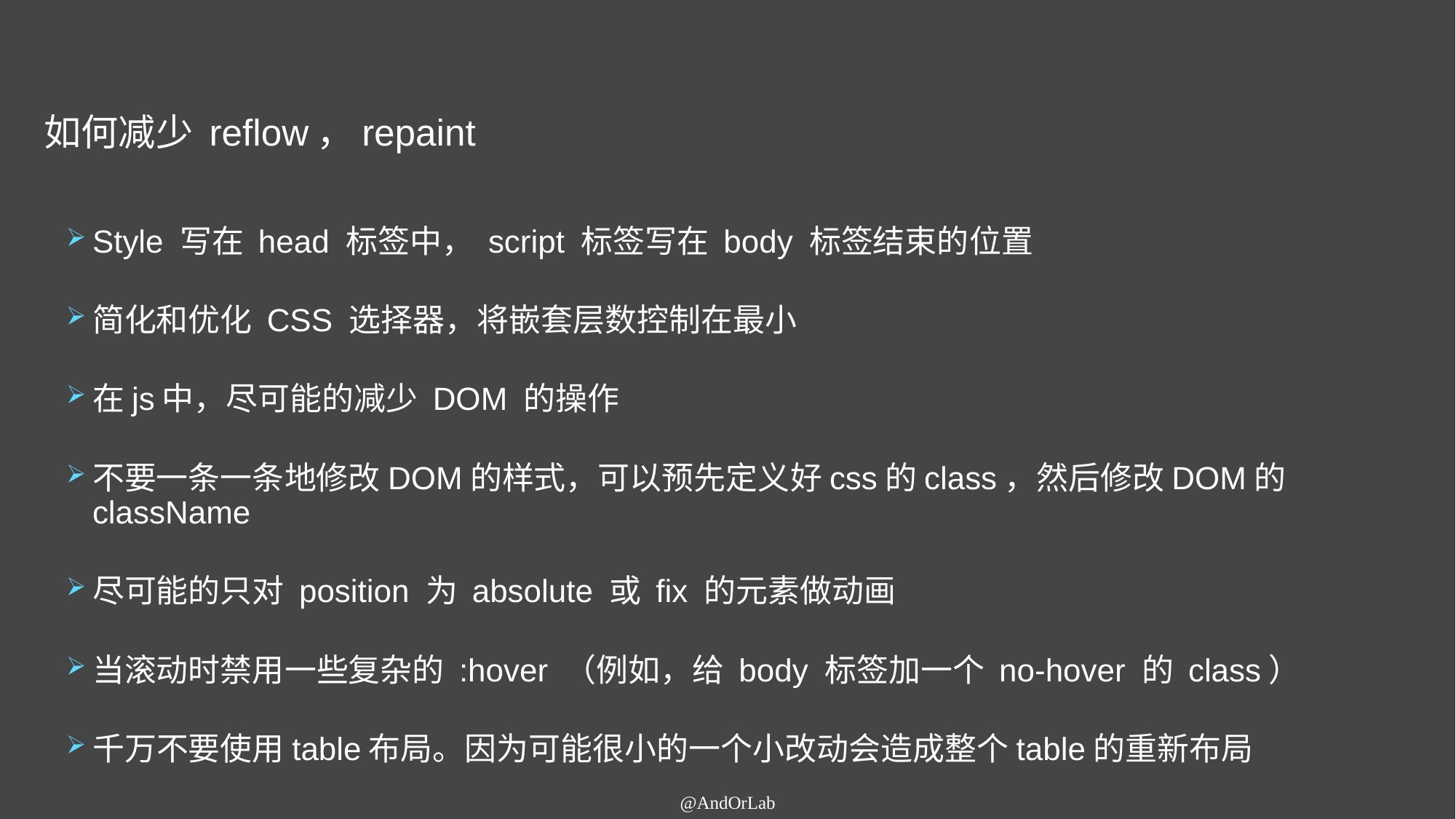

如何减少 reflow，repaint

Style 写在 head 标签中， script 标签写在 body 标签结束的位置

简化和优化 CSS 选择器，将嵌套层数控制在最小

在js中，尽可能的减少 DOM 的操作

不要一条一条地修改DOM的样式，可以预先定义好css的class，然后修改DOM的className

尽可能的只对 position 为 absolute 或 fix 的元素做动画

当滚动时禁用一些复杂的 :hover （例如，给 body 标签加一个 no-hover 的 class）

千万不要使用table布局。因为可能很小的一个小改动会造成整个table的重新布局

@AndOrLab